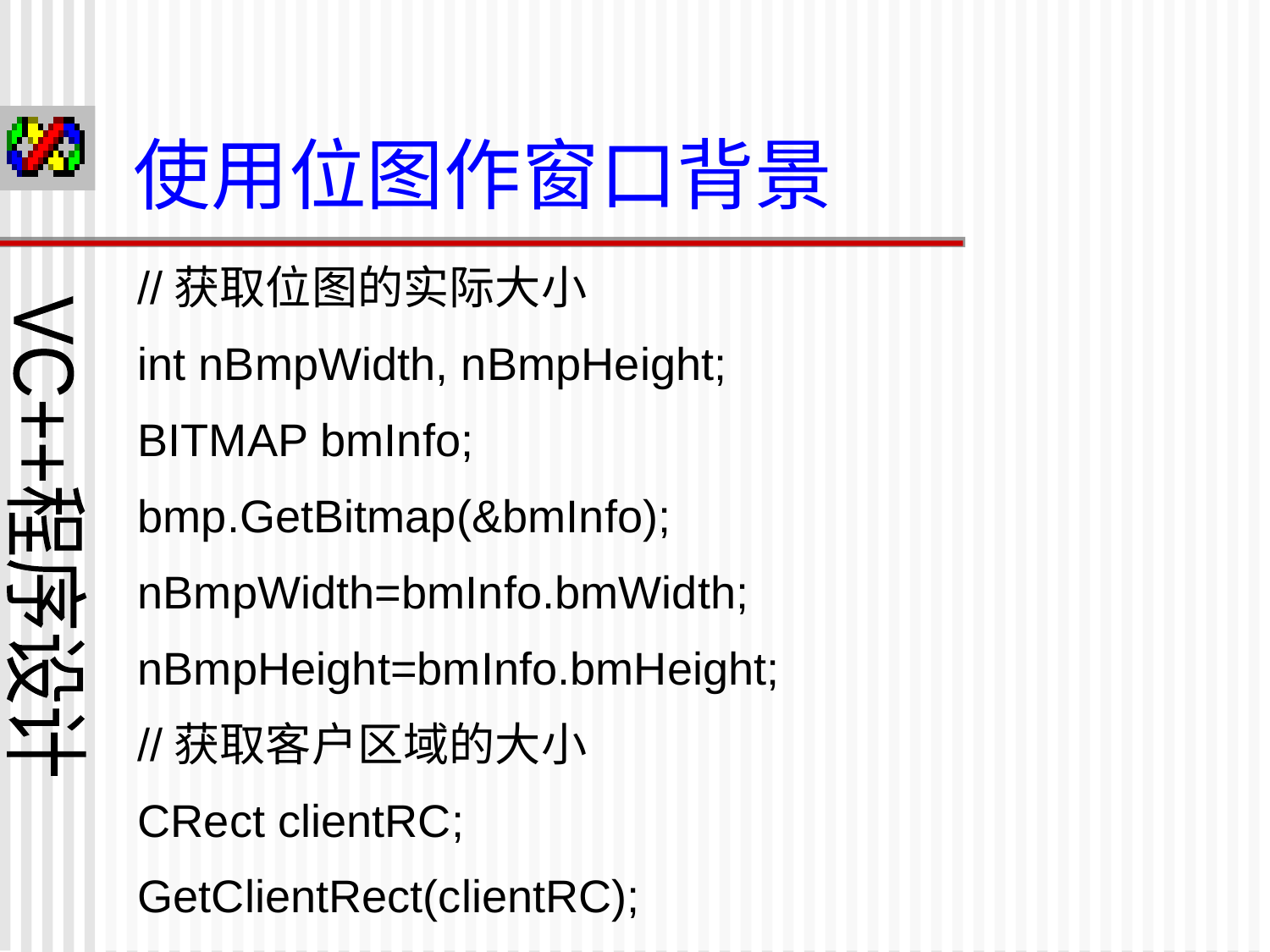

# 使用位图作窗口背景
//获取位图的实际大小
int nBmpWidth, nBmpHeight;
BITMAP bmInfo;
bmp.GetBitmap(&bmInfo);
nBmpWidth=bmInfo.bmWidth;
nBmpHeight=bmInfo.bmHeight;
//获取客户区域的大小
CRect clientRC;
GetClientRect(clientRC);